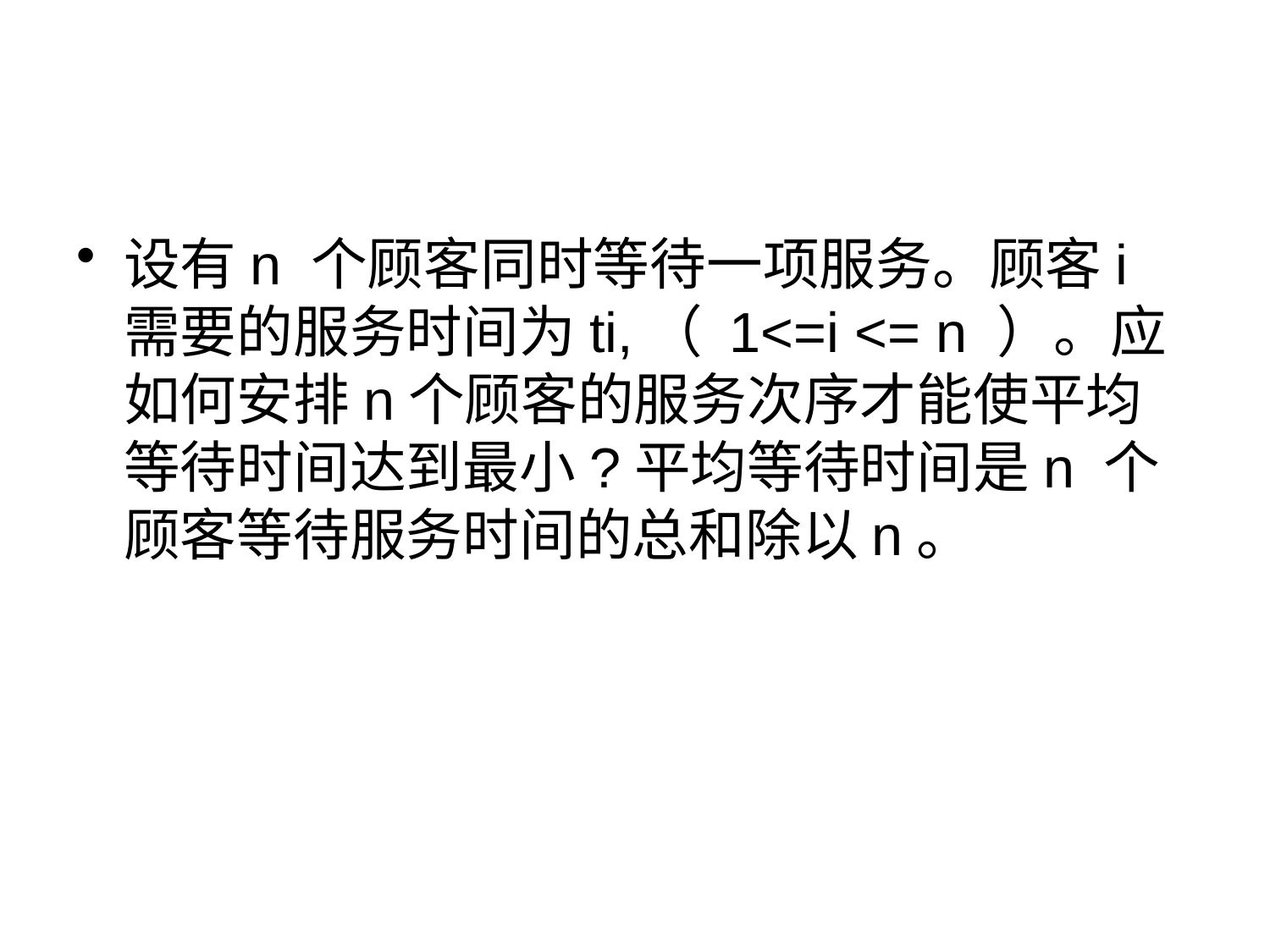

#
设有n 个顾客同时等待一项服务。顾客i需要的服务时间为ti,（ 1<=i <= n ）。应如何安排n个顾客的服务次序才能使平均等待时间达到最小?平均等待时间是n 个顾客等待服务时间的总和除以n。